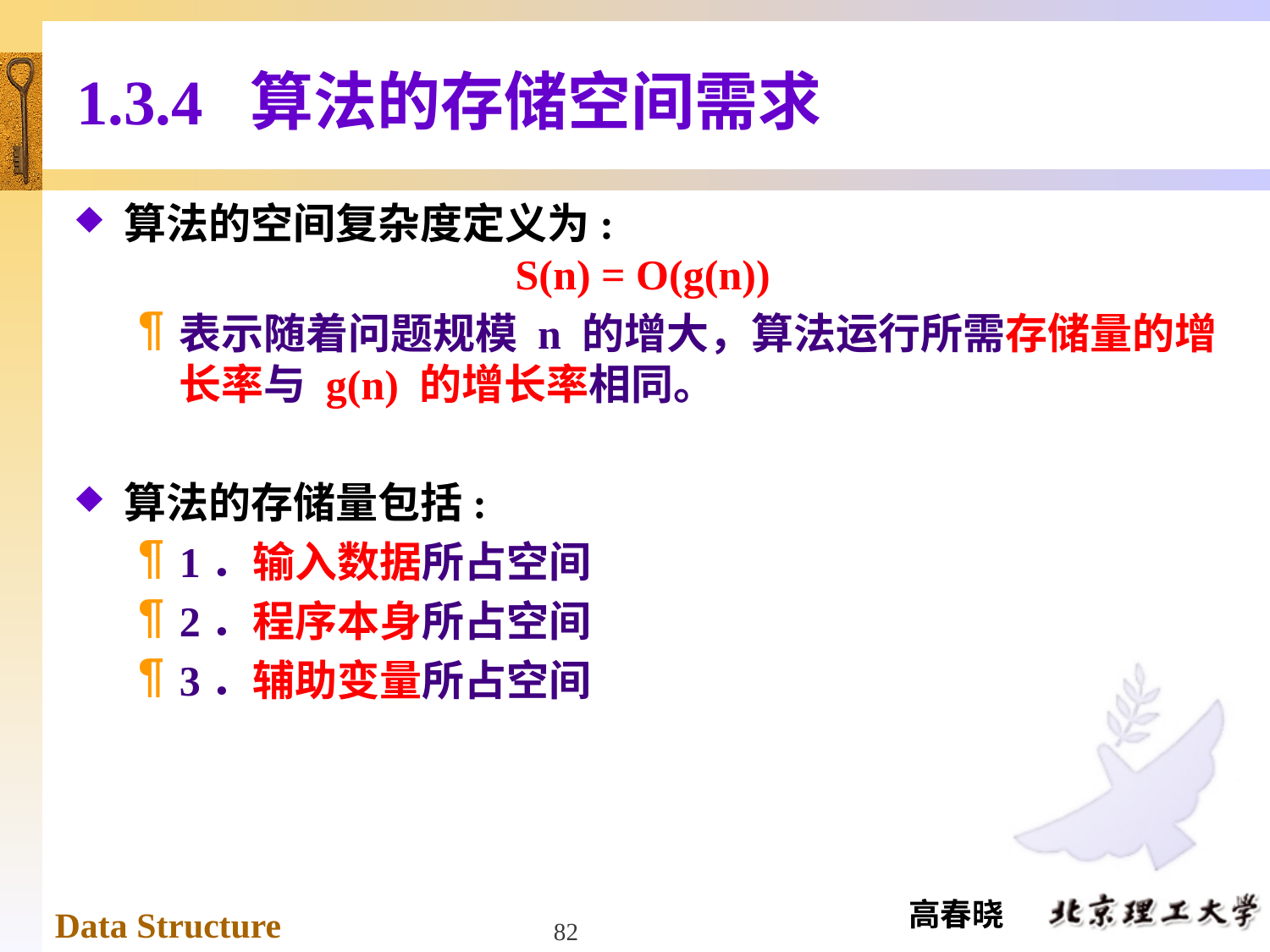

# 1.3.4  算法的存储空间需求
算法的空间复杂度定义为:
                                     S(n) = O(g(n))
表示随着问题规模 n 的增大，算法运行所需存储量的增长率与 g(n) 的增长率相同。

算法的存储量包括:
1．输入数据所占空间
2．程序本身所占空间
3．辅助变量所占空间
82